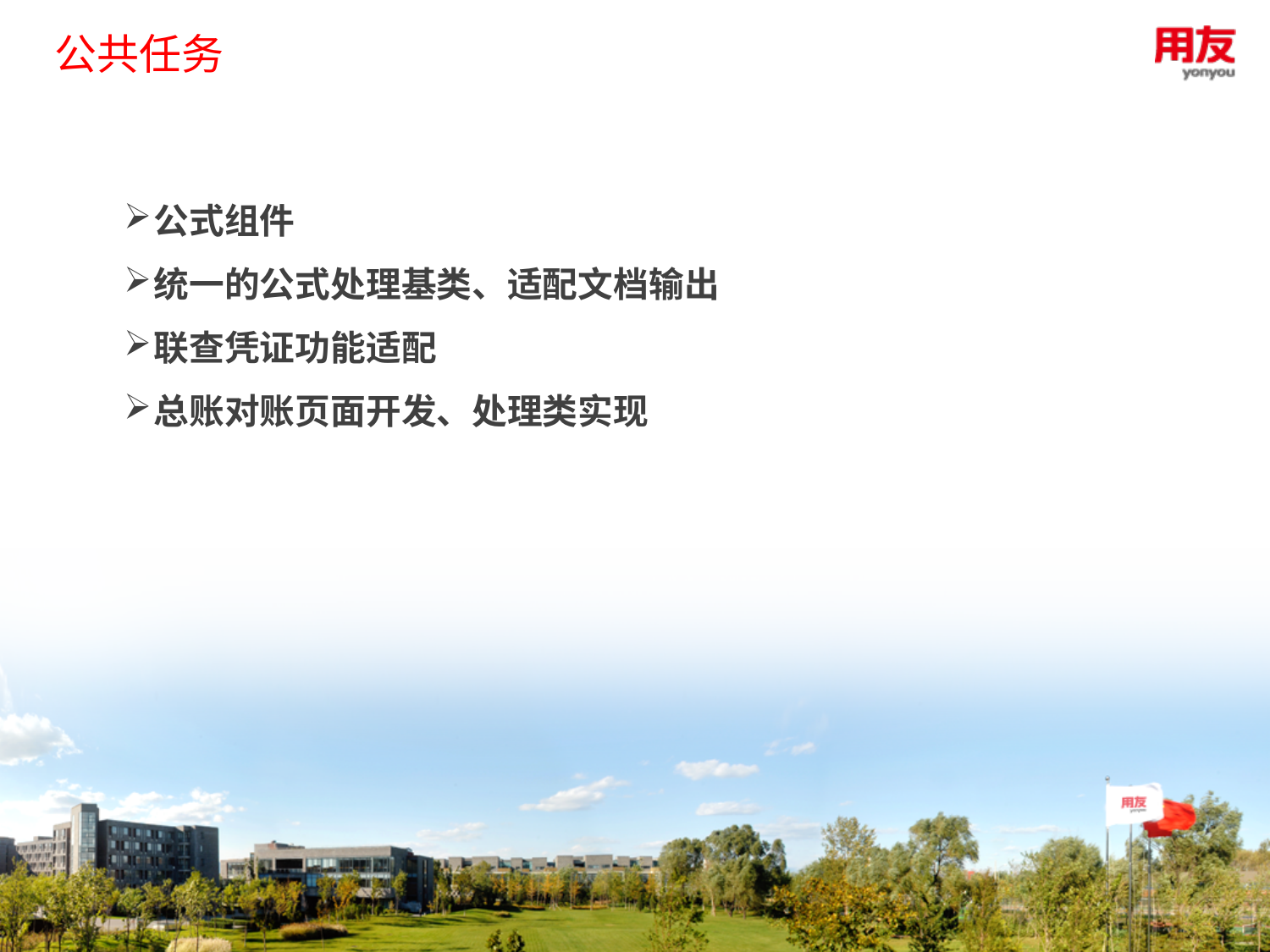

公共任务

公式组件
统一的公式处理基类、适配文档输出
联查凭证功能适配
总账对账页面开发、处理类实现